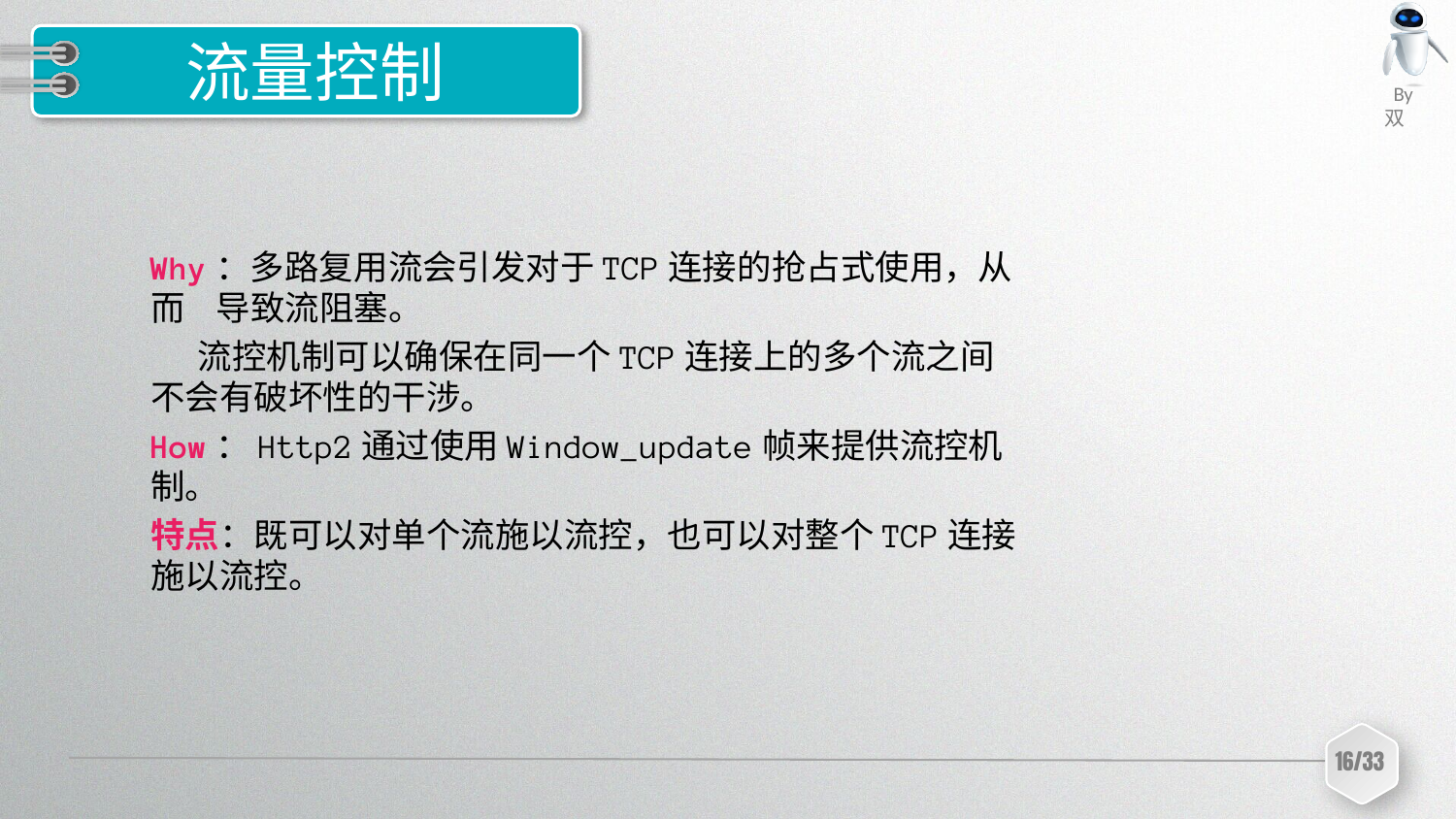

# 流量控制
Why：多路复用流会引发对于TCP连接的抢占式使用，从而    导致流阻塞。
     流控机制可以确保在同一个TCP连接上的多个流之间不会有破坏性的干涉。
How：Http2通过使用Window_update帧来提供流控机制。
特点：既可以对单个流施以流控，也可以对整个TCP连接施以流控。